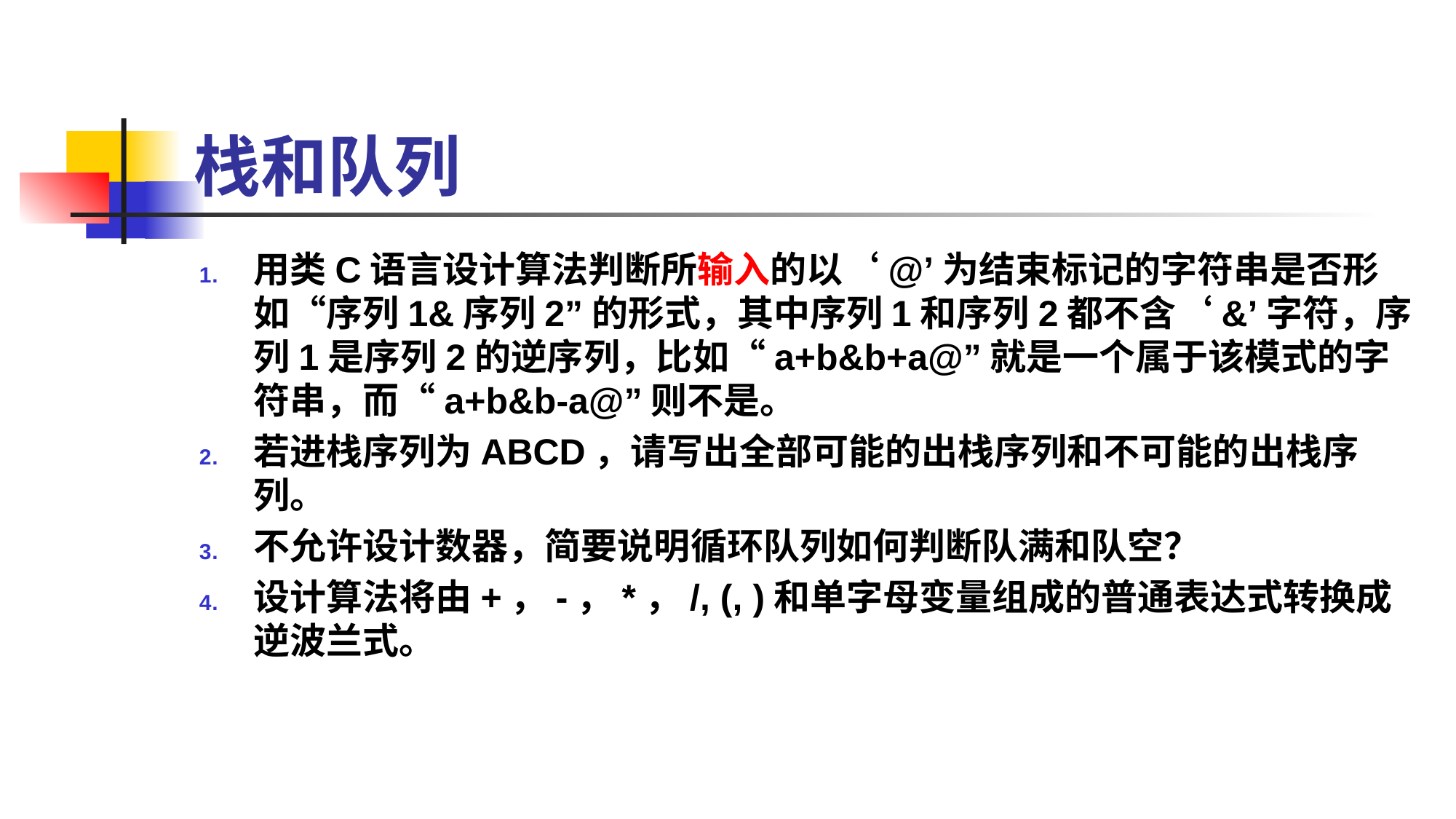

# 栈和队列
用类C语言设计算法判断所输入的以‘@’为结束标记的字符串是否形如“序列1&序列2”的形式，其中序列1和序列2都不含‘&’字符，序列1是序列2的逆序列，比如“a+b&b+a@”就是一个属于该模式的字符串，而“a+b&b-a@”则不是。
若进栈序列为ABCD，请写出全部可能的出栈序列和不可能的出栈序列。
不允许设计数器，简要说明循环队列如何判断队满和队空？
设计算法将由+，-，*，/, (, )和单字母变量组成的普通表达式转换成逆波兰式。